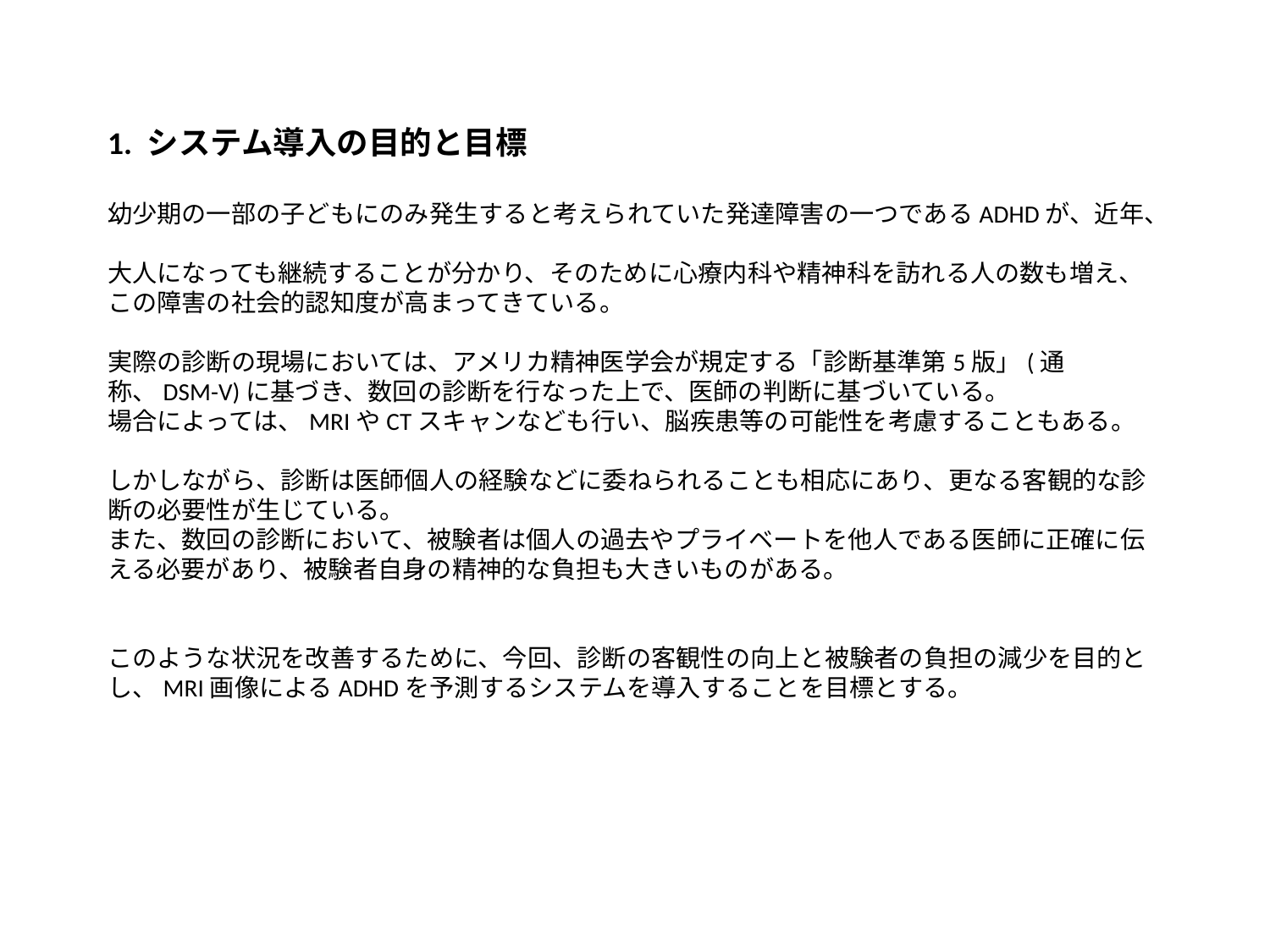

# 1. システム導入の目的と目標 幼少期の一部の子どもにのみ発生すると考えられていた発達障害の一つであるADHDが、近年、 大人になっても継続することが分かり、そのために心療内科や精神科を訪れる人の数も増え、 この障害の社会的認知度が高まってきている。 実際の診断の現場においては、アメリカ精神医学会が規定する「診断基準第5版」(通称、DSM-V)に基づき、数回の診断を行なった上で、医師の判断に基づいている。 場合によっては、MRIやCTスキャンなども行い、脳疾患等の可能性を考慮することもある。 しかしながら、診断は医師個人の経験などに委ねられることも相応にあり、更なる客観的な診断の必要性が生じている。 また、数回の診断において、被験者は個人の過去やプライベートを他人である医師に正確に伝える必要があり、被験者自身の精神的な負担も大きいものがある。 このような状況を改善するために、今回、診断の客観性の向上と被験者の負担の減少を目的とし、MRI画像によるADHDを予測するシステムを導入することを目標とする。